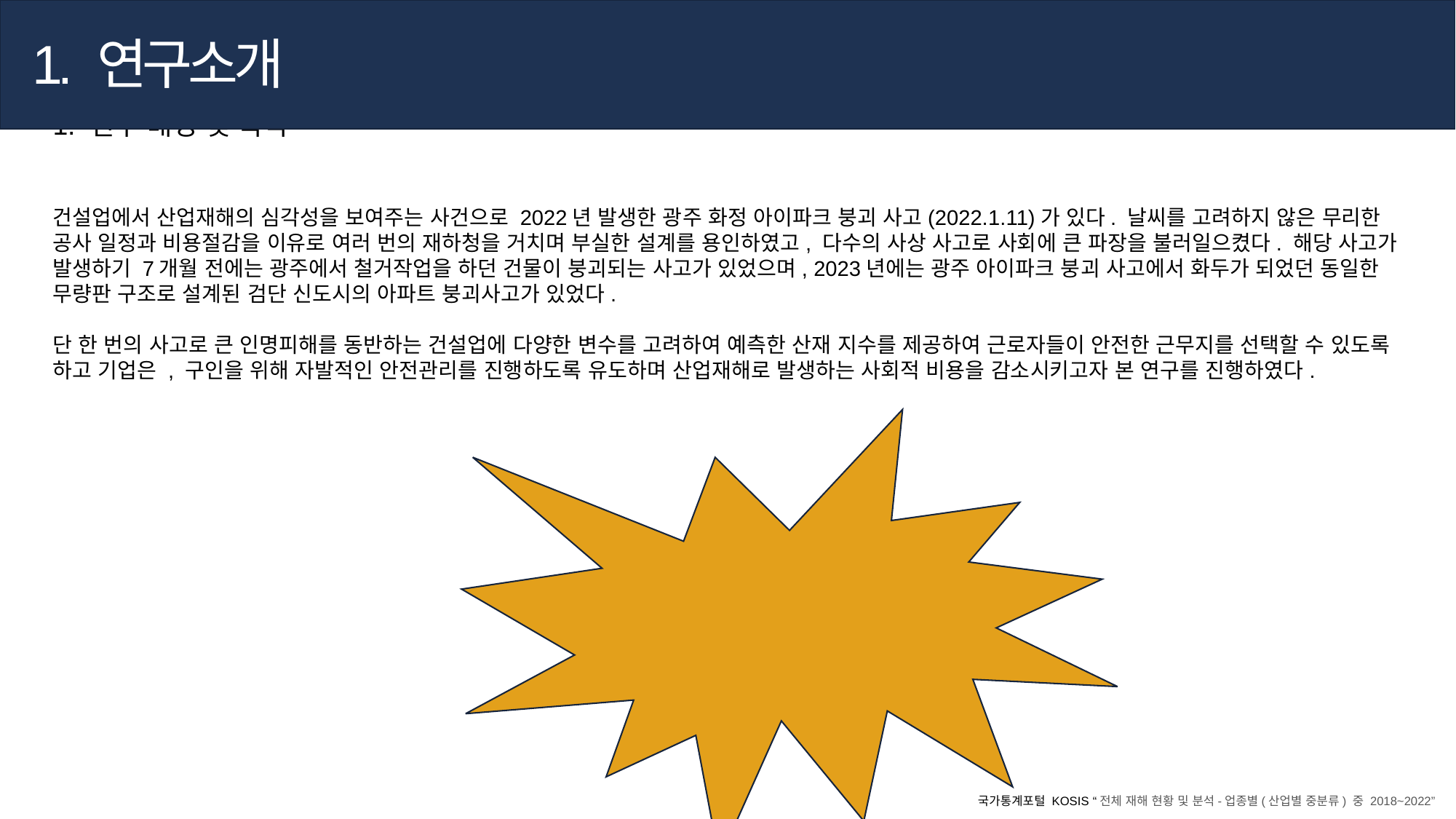

1. 연구소개
1. 연구 배경 및 목적
건설업에서 산업재해의 심각성을 보여주는 사건으로 2022년 발생한 광주 화정 아이파크 붕괴 사고(2022.1.11)가 있다. 날씨를 고려하지 않은 무리한 공사 일정과 비용절감을 이유로 여러 번의 재하청을 거치며 부실한 설계를 용인하였고, 다수의 사상 사고로 사회에 큰 파장을 불러일으켰다. 해당 사고가 발생하기 7개월 전에는 광주에서 철거작업을 하던 건물이 붕괴되는 사고가 있었으며, 2023년에는 광주 아이파크 붕괴 사고에서 화두가 되었던 동일한 무량판 구조로 설계된 검단 신도시의 아파트 붕괴사고가 있었다.

단 한 번의 사고로 큰 인명피해를 동반하는 건설업에 다양한 변수를 고려하여 예측한 산재 지수를 제공하여 근로자들이 안전한 근무지를 선택할 수 있도록 하고 기업은 , 구인을 위해 자발적인 안전관리를 진행하도록 유도하며 산업재해로 발생하는 사회적 비용을 감소시키고자 본 연구를 진행하였다.

국가통계포털 KOSIS “전체 재해 현황 및 분석-업종별(산업별 중분류) 중 2018~2022”